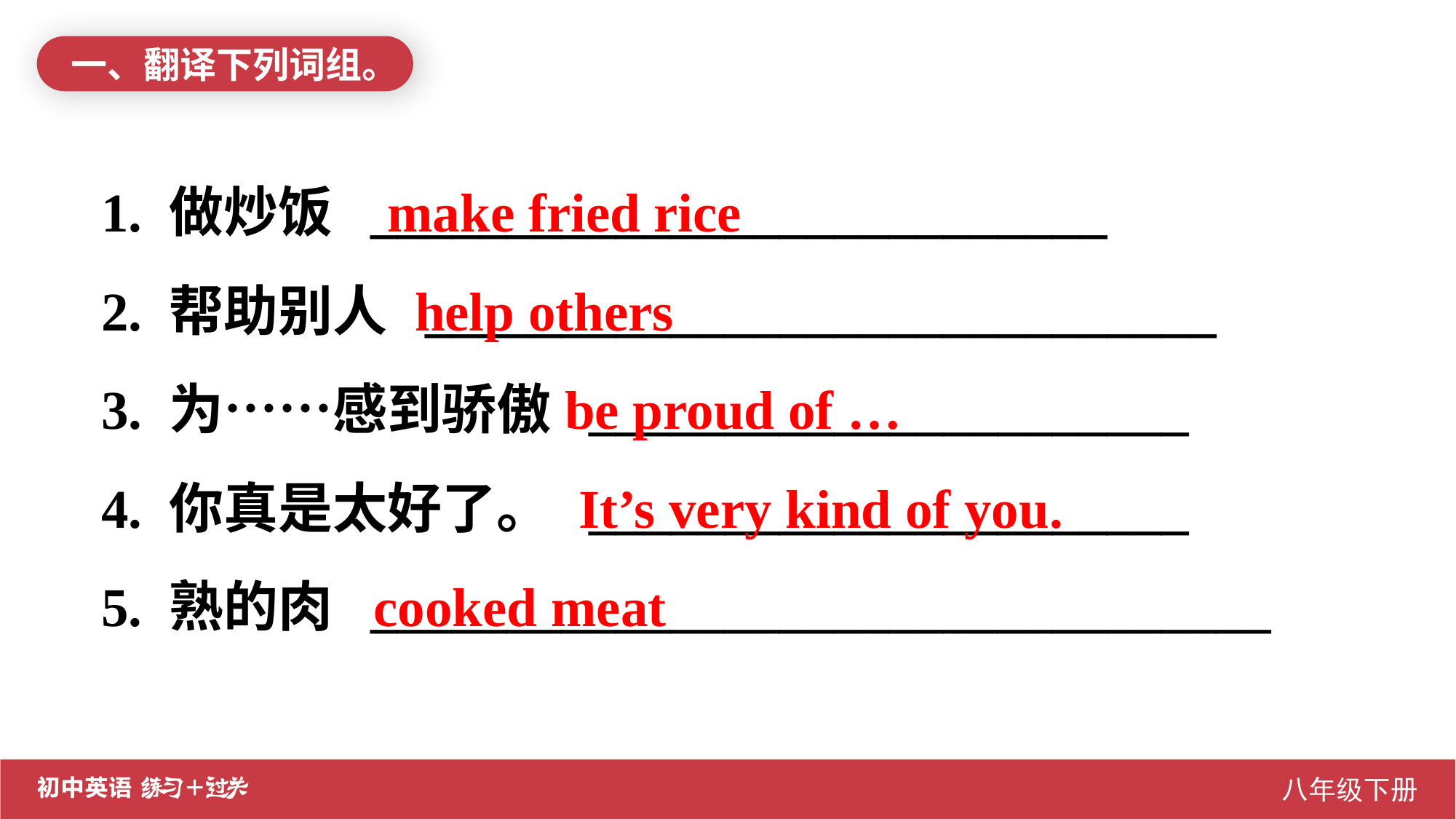

一、翻译下列词组。
1. 做炒饭  ___________________________
2. 帮助别人  _____________________________
3. 为……感到骄傲  ______________________
4. 你真是太好了。  ______________________
5. 熟的肉  _________________________________
   make fried rice
     help others
                be proud of …
                 It’s very kind of you.
  cooked meat